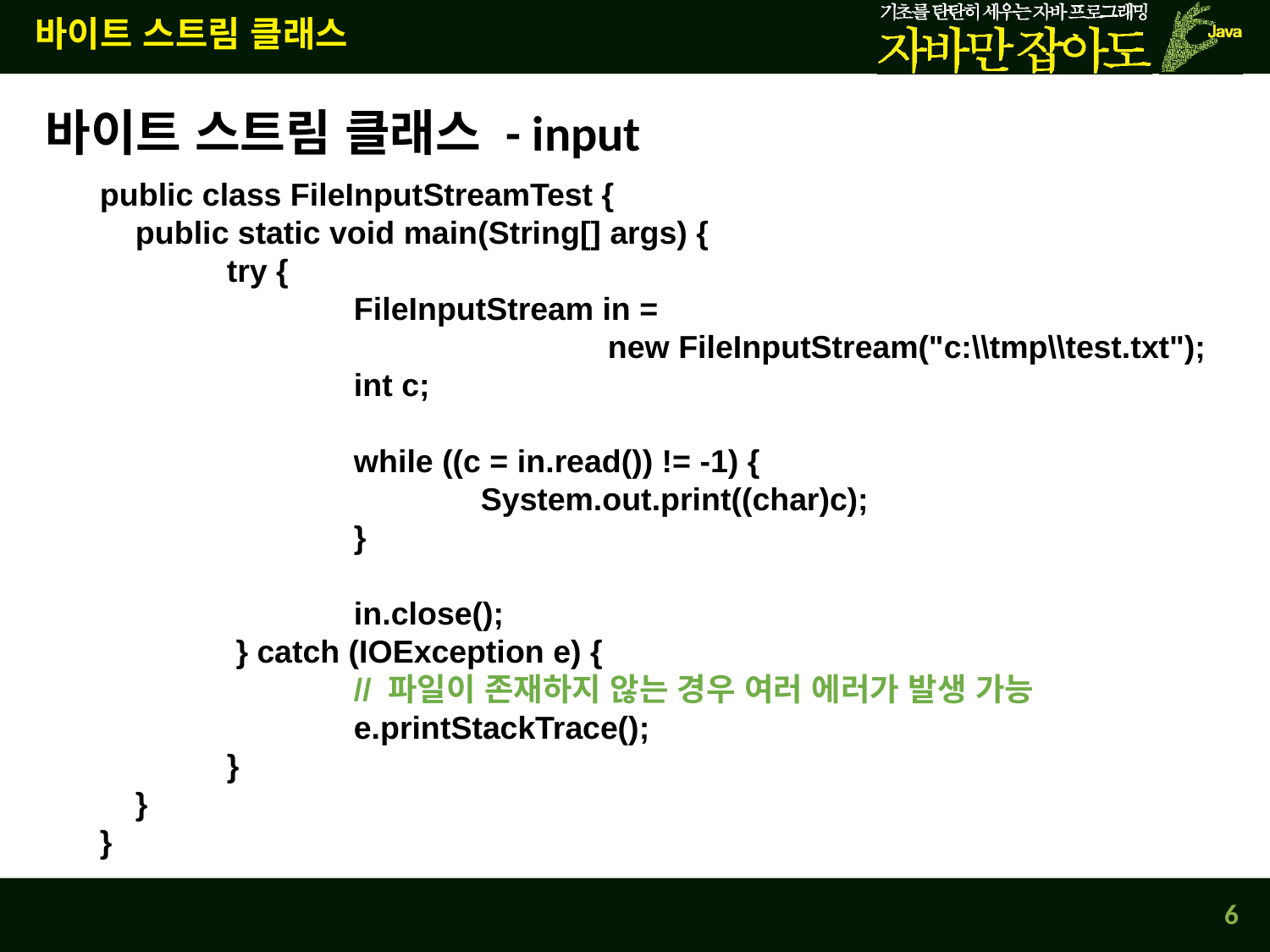

바이트 스트림 클래스
바이트 스트림 클래스 - input
public class FileInputStreamTest {
    public static void main(String[] args) {
	try {
		FileInputStream in =
				new FileInputStream("c:\\tmp\\test.txt");
		int c;

		while ((c = in.read()) != -1) {
			System.out.print((char)c);
		}

		in.close();
	 } catch (IOException e) {
		// 파일이 존재하지 않는 경우 여러 에러가 발생 가능
		e.printStackTrace();
	}
    }
}
6